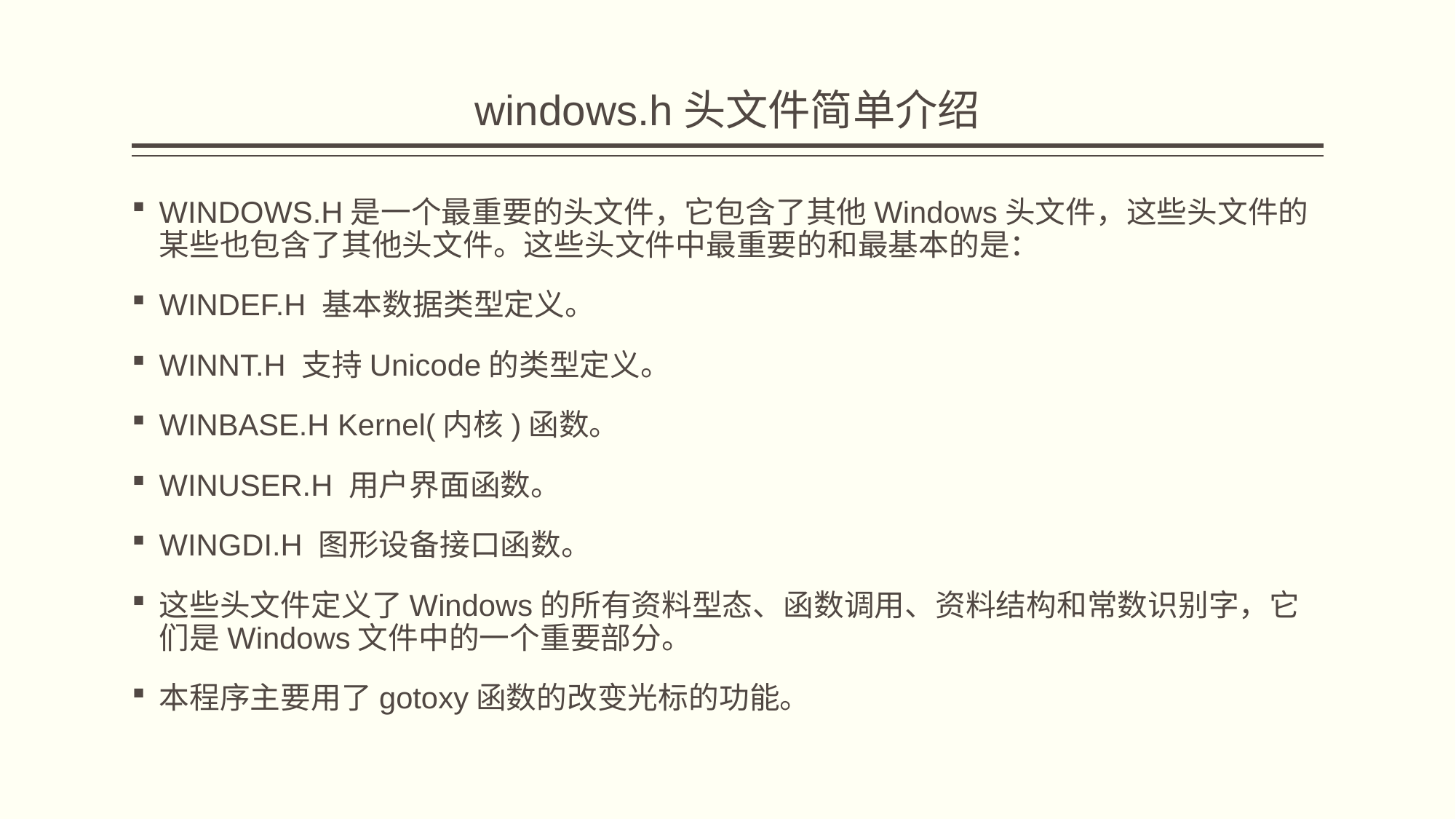

# windows.h头文件简单介绍
WINDOWS.H是一个最重要的头文件，它包含了其他Windows头文件，这些头文件的某些也包含了其他头文件。这些头文件中最重要的和最基本的是：
WINDEF.H 基本数据类型定义。
WINNT.H 支持Unicode的类型定义。
WINBASE.H Kernel(内核)函数。
WINUSER.H 用户界面函数。
WINGDI.H 图形设备接口函数。
这些头文件定义了Windows的所有资料型态、函数调用、资料结构和常数识别字，它们是Windows文件中的一个重要部分。
本程序主要用了gotoxy函数的改变光标的功能。